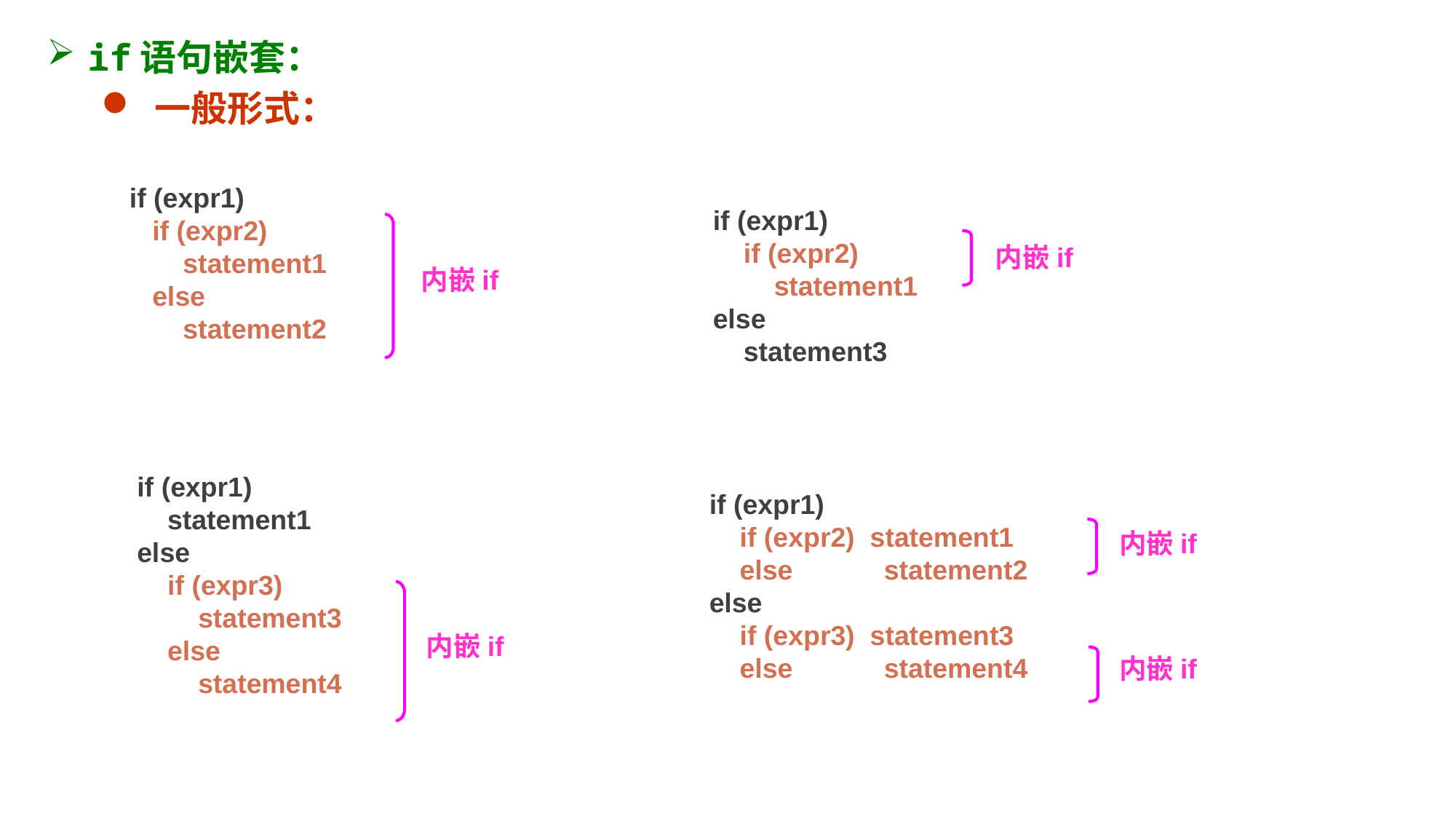

if语句嵌套：
 一般形式：
if (expr1)
   if (expr2)
       statement1
   else
       statement2

内嵌if
if (expr1)
    if (expr2)
        statement1
else
    statement3

内嵌if
if (expr1)
    statement1
else
    if (expr3)
        statement3
    else
        statement4

内嵌if
if (expr1)
    if (expr2)  statement1
    else            statement2
else
    if (expr3)  statement3
    else            statement4

内嵌if
内嵌if